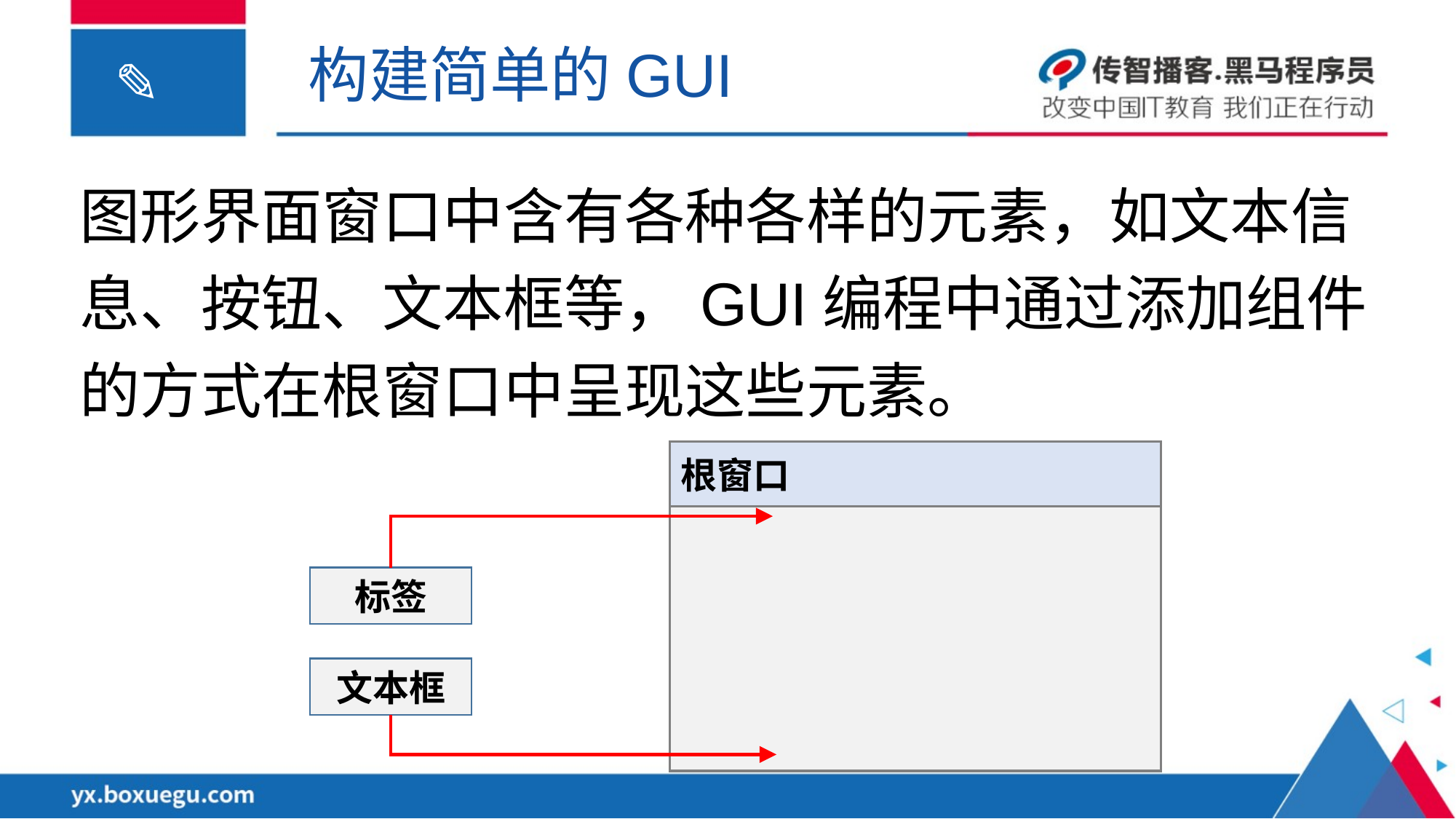

构建简单的GUI
图形界面窗口中含有各种各样的元素，如文本信息、按钮、文本框等，GUI编程中通过添加组件的方式在根窗口中呈现这些元素。
根窗口

标签
文本框